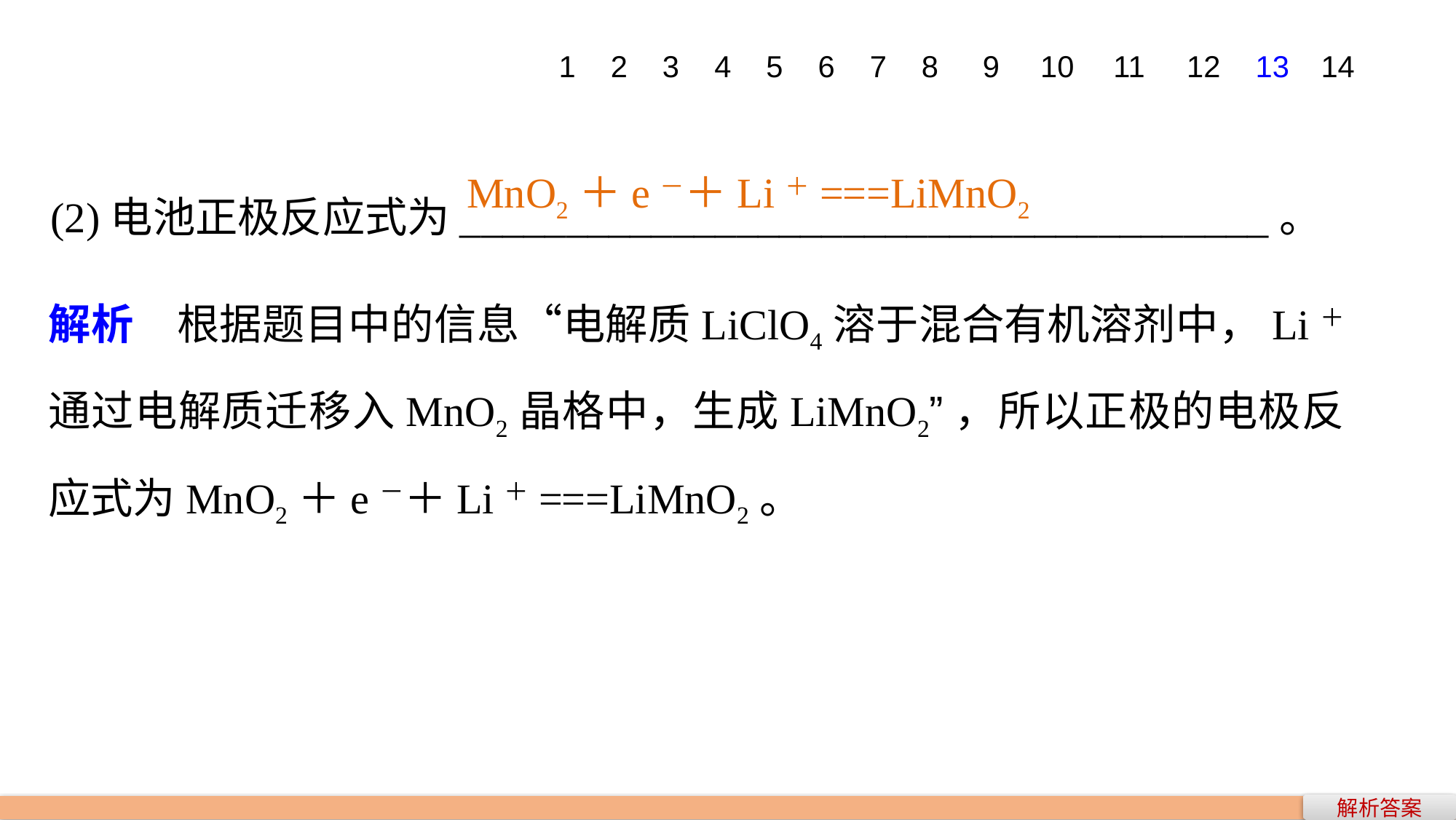

1
2
3
4
5
6
7
8
9
10
11
12
13
14
(2)电池正极反应式为______________________________________。
MnO2＋e－＋Li＋===LiMnO2
解析　根据题目中的信息“电解质LiClO4溶于混合有机溶剂中，Li＋ 通过电解质迁移入MnO2晶格中，生成LiMnO2”，所以正极的电极反应式为MnO2＋e－＋Li＋===LiMnO2。
解析答案